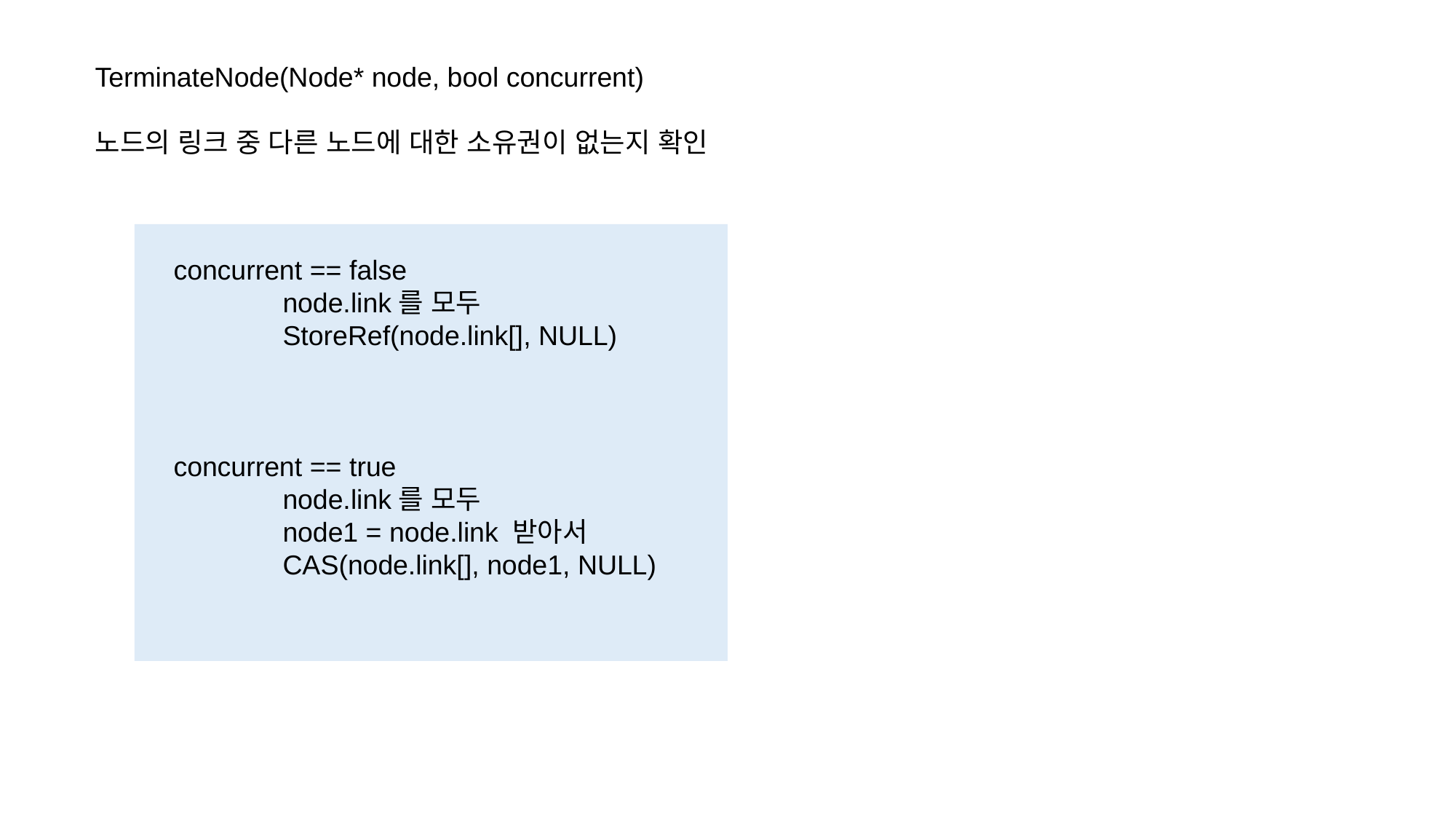

TerminateNode(Node* node, bool concurrent)

노드의 링크 중 다른 노드에 대한 소유권이 없는지 확인

concurrent == false
	node.link를 모두
	StoreRef(node.link[], NULL)

concurrent == true
	node.link를 모두
	node1 = node.link 받아서
	CAS(node.link[], node1, NULL)